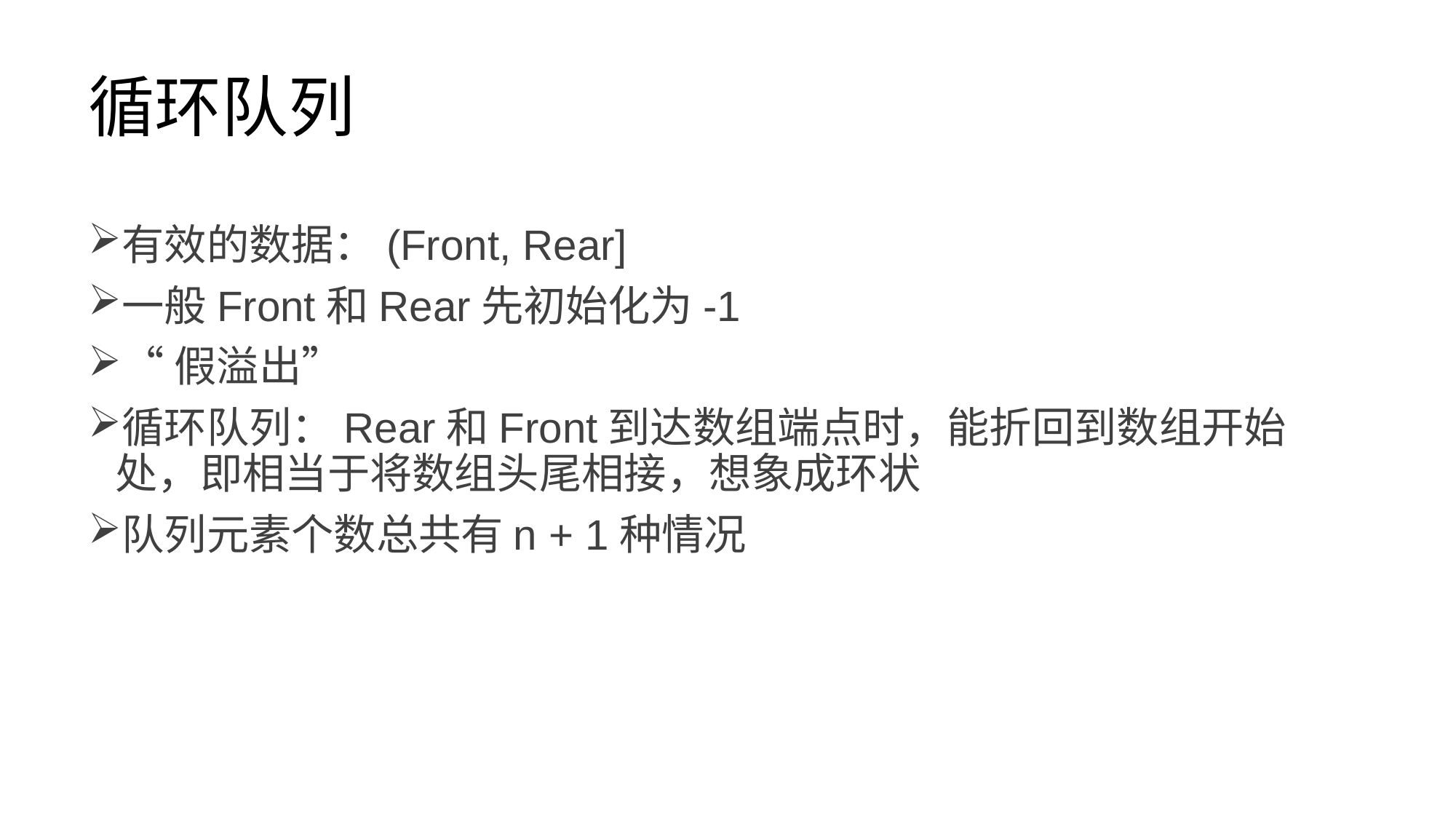

# 循环队列
有效的数据：(Front, Rear]
一般Front和Rear先初始化为-1
“假溢出”
循环队列：Rear和Front到达数组端点时，能折回到数组开始处，即相当于将数组头尾相接，想象成环状
队列元素个数总共有n + 1种情况